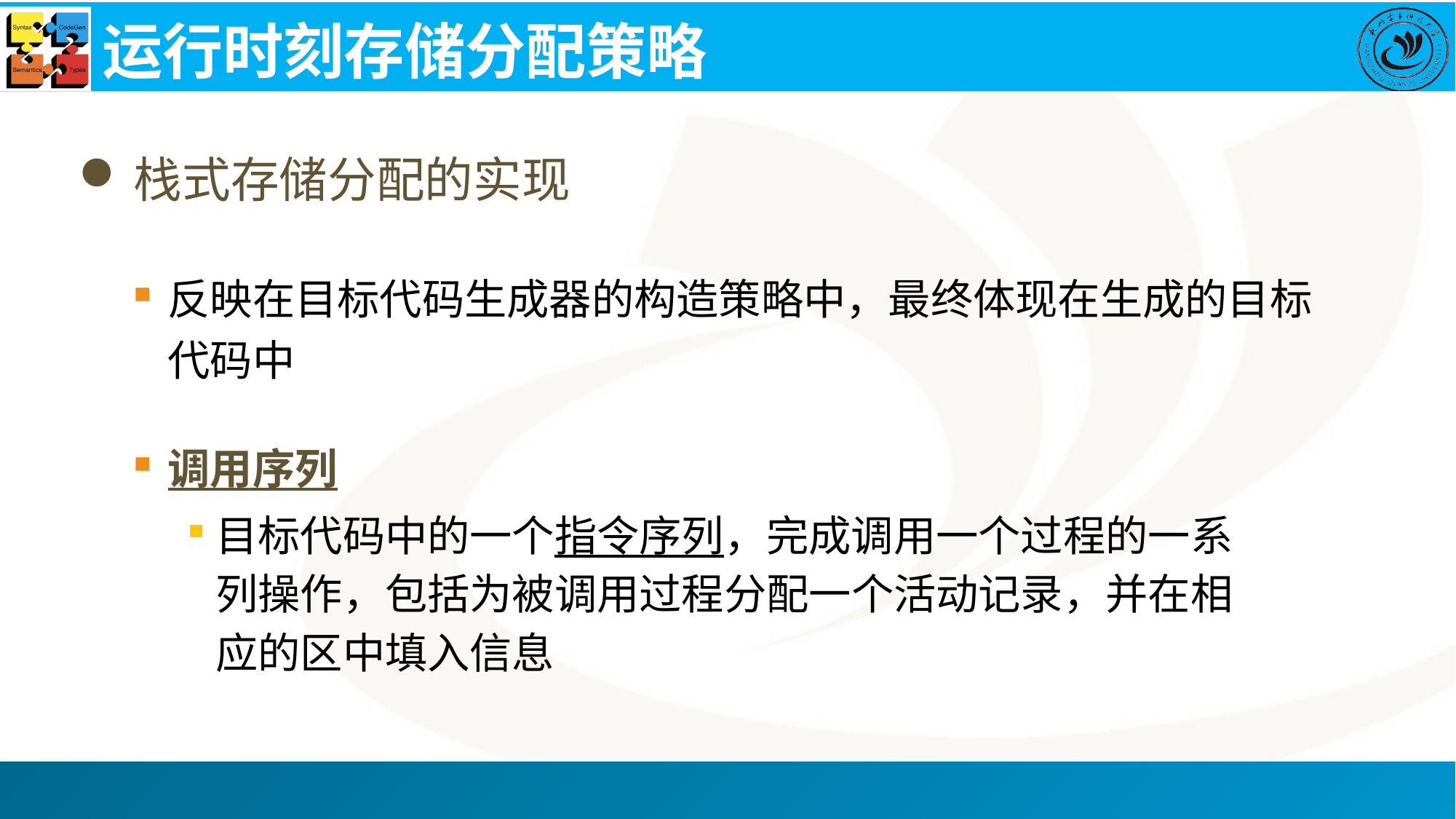

# 运行时刻存储分配策略
栈式存储分配的实现
反映在目标代码生成器的构造策略中，最终体现在生成的目标代码中
调用序列
目标代码中的一个指令序列，完成调用一个过程的一系列操作，包括为被调用过程分配一个活动记录，并在相应的区中填入信息
32